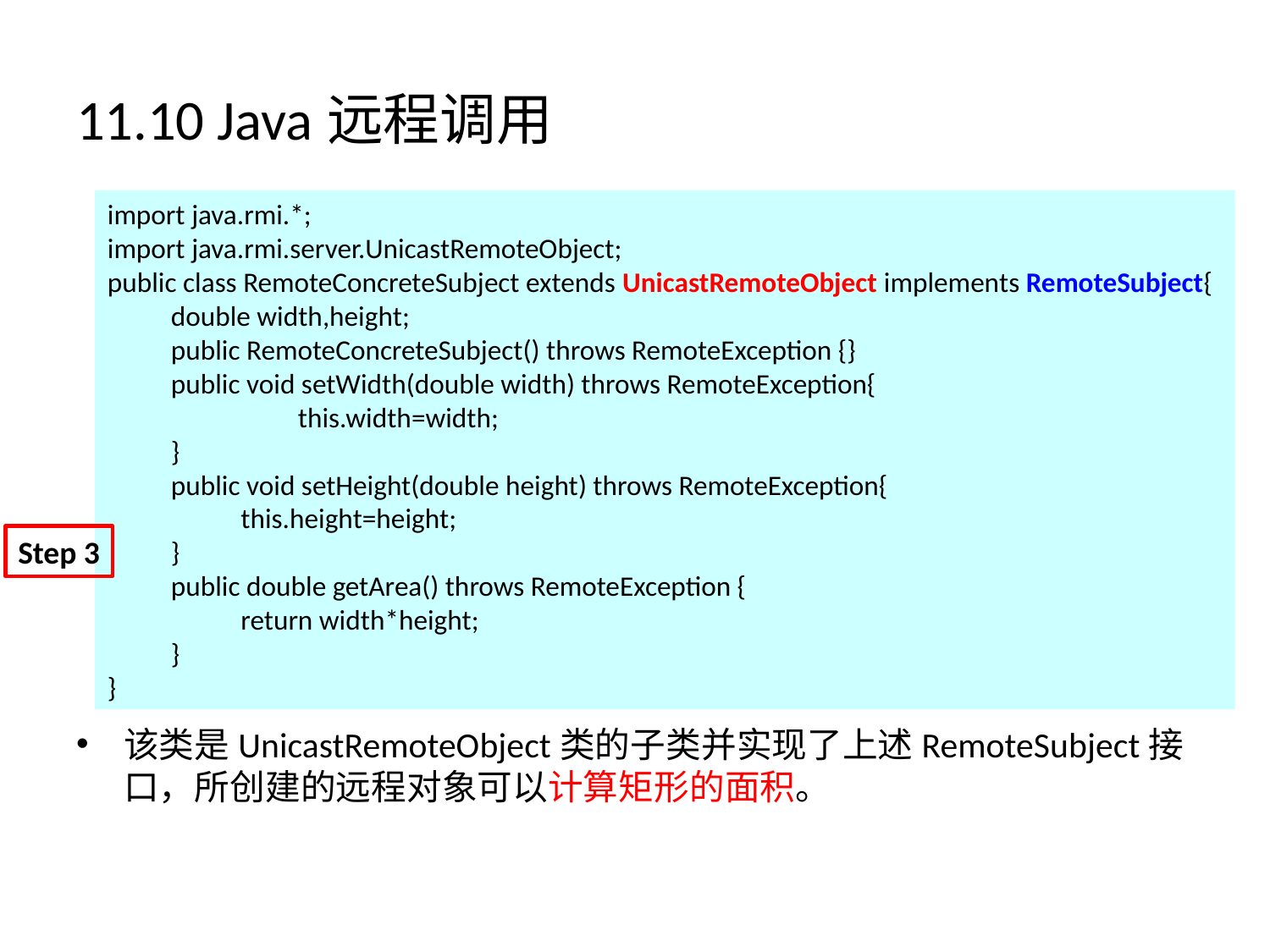

# 11.10 Java远程调用
import java.rmi.*;
import java.rmi.server.UnicastRemoteObject;
public class RemoteConcreteSubject extends UnicastRemoteObject implements RemoteSubject{
double width,height;
public RemoteConcreteSubject() throws RemoteException {}
public void setWidth(double width) throws RemoteException{
	this.width=width;
}
public void setHeight(double height) throws RemoteException{
           this.height=height;
}
public double getArea() throws RemoteException {
           return width*height;
}
}

该类是UnicastRemoteObject类的子类并实现了上述RemoteSubject接口，所创建的远程对象可以计算矩形的面积。
Step 3